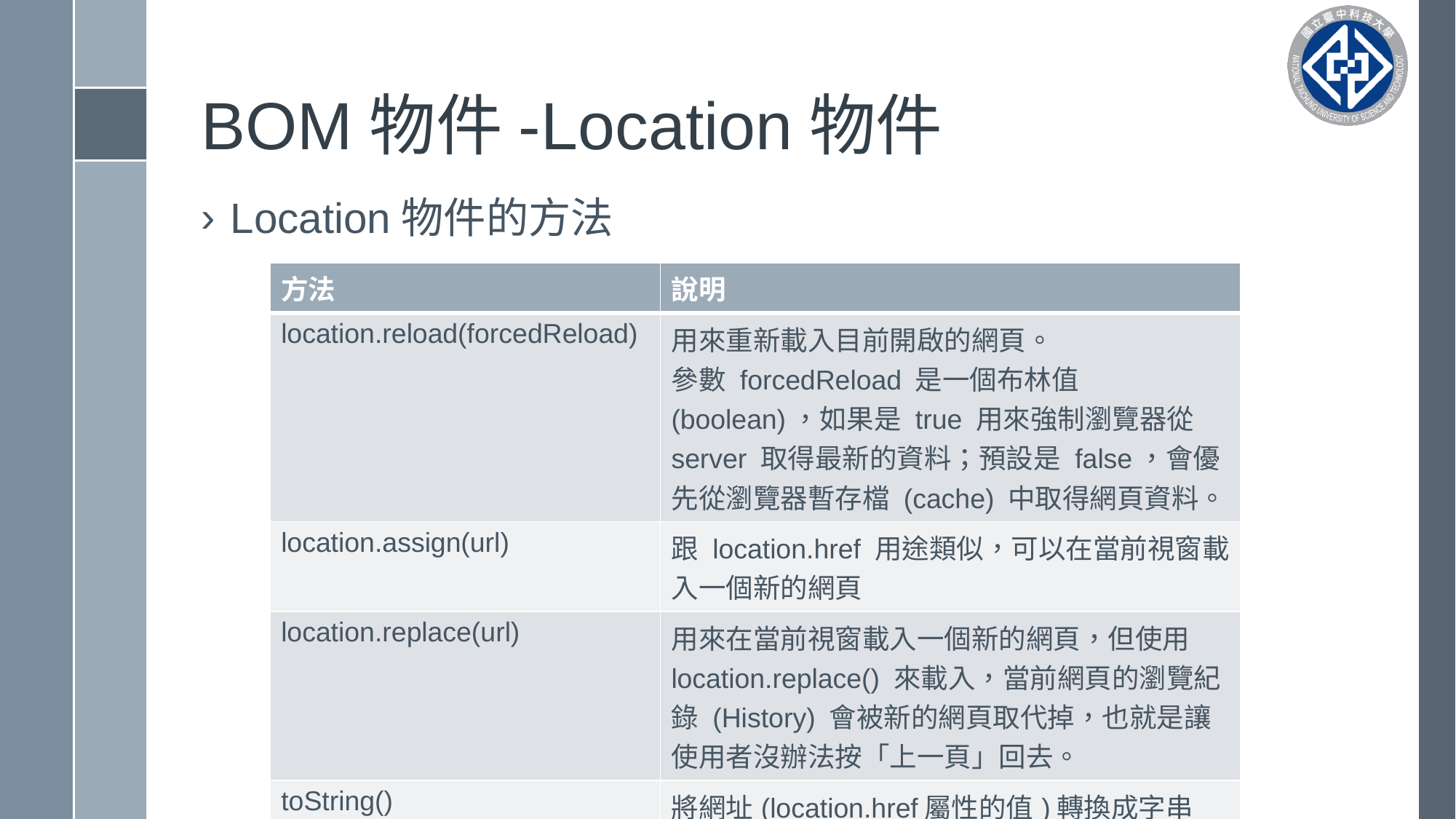

# BOM物件-Location物件
Location物件的方法
| 方法 | 說明 |
| --- | --- |
| location.reload(forcedReload) | 用來重新載入目前開啟的網頁。 參數 forcedReload 是一個布林值 (boolean)，如果是 true 用來強制瀏覽器從 server 取得最新的資料；預設是 false，會優先從瀏覽器暫存檔 (cache) 中取得網頁資料。 |
| location.assign(url) | 跟 location.href 用途類似，可以在當前視窗載入一個新的網頁 |
| location.replace(url) | 用來在當前視窗載入一個新的網頁，但使用 location.replace() 來載入，當前網頁的瀏覽紀錄 (History) 會被新的網頁取代掉，也就是讓使用者沒辦法按「上一頁」回去。 |
| toString() | 將網址(location.href屬性的值)轉換成字串 |